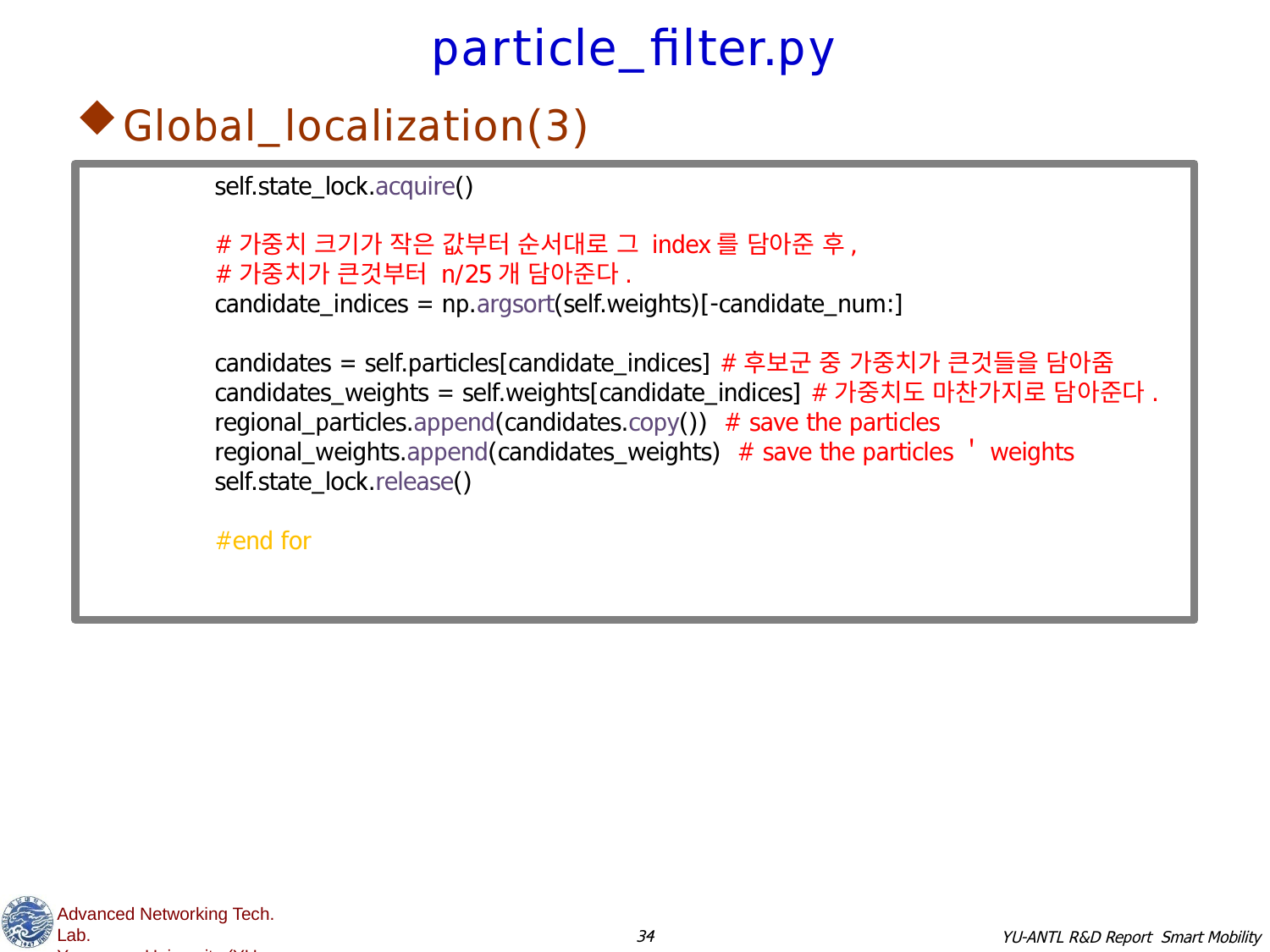

# particle_filter.py
Global_localization(3)
	self.state_lock.acquire()

	#가중치 크기가 작은 값부터 순서대로 그 index를 담아준 후,
	#가중치가 큰것부터 n/25개 담아준다.
	candidate_indices = np.argsort(self.weights)[-candidate_num:]

	candidates = self.particles[candidate_indices] #후보군 중 가중치가 큰것들을 담아줌
	candidates_weights = self.weights[candidate_indices] #가중치도 마찬가지로 담아준다.
	regional_particles.append(candidates.copy())  # save the particles
	regional_weights.append(candidates_weights)  # save the particles＇weights
	self.state_lock.release()

	#end for